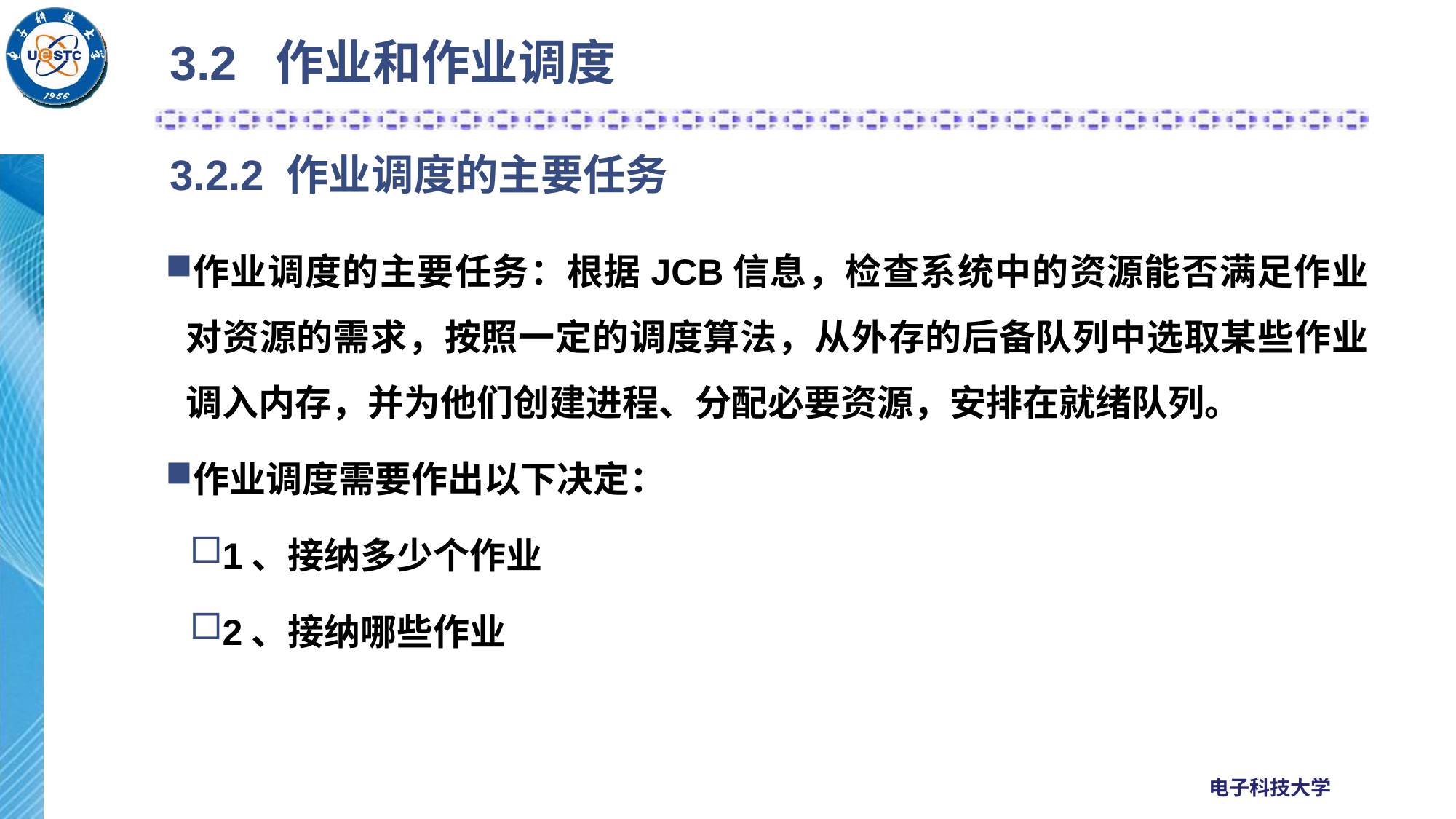

3.2  作业和作业调度
# 3.2.2 作业调度的主要任务
作业调度的主要任务：根据JCB信息，检查系统中的资源能否满足作业对资源的需求，按照一定的调度算法，从外存的后备队列中选取某些作业调入内存，并为他们创建进程、分配必要资源，安排在就绪队列。
作业调度需要作出以下决定：
1、接纳多少个作业
2、接纳哪些作业